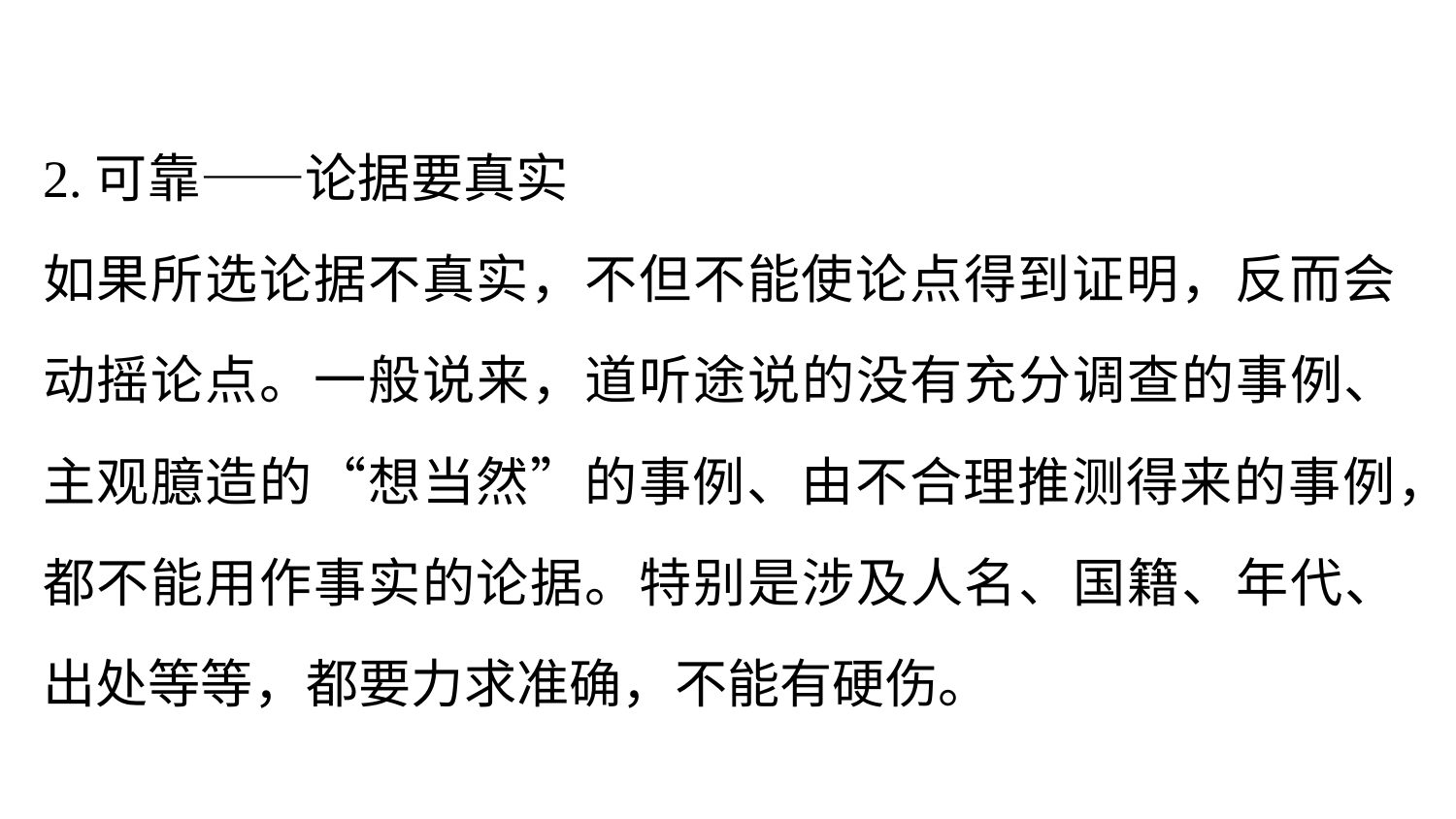

2.可靠——论据要真实
如果所选论据不真实，不但不能使论点得到证明，反而会动摇论点。一般说来，道听途说的没有充分调查的事例、主观臆造的“想当然”的事例、由不合理推测得来的事例，都不能用作事实的论据。特别是涉及人名、国籍、年代、出处等等，都要力求准确，不能有硬伤。